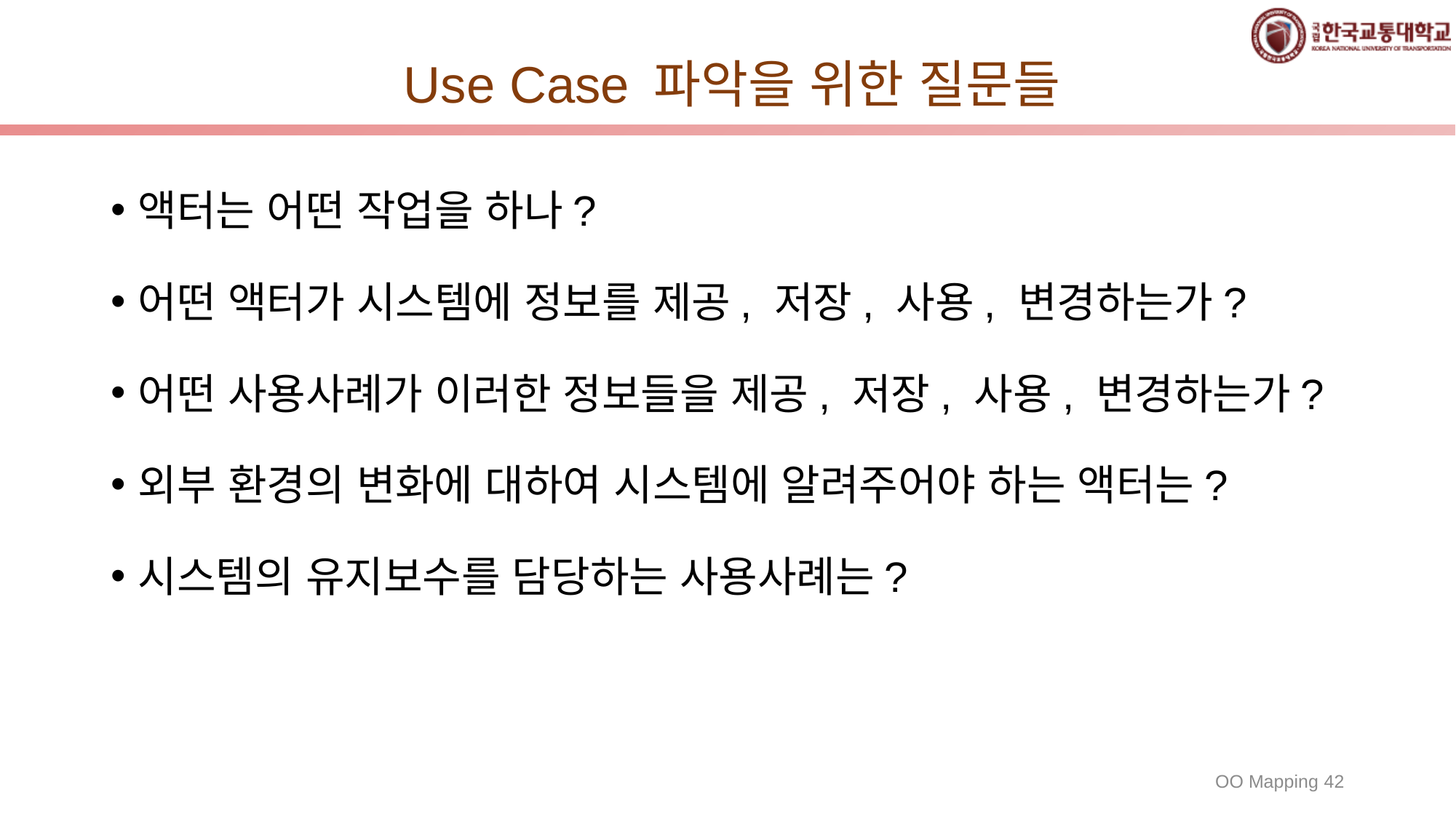

# Use Case 파악을 위한 질문들
액터는 어떤 작업을 하나?
어떤 액터가 시스템에 정보를 제공, 저장, 사용, 변경하는가?
어떤 사용사례가 이러한 정보들을 제공, 저장, 사용, 변경하는가?
외부 환경의 변화에 대하여 시스템에 알려주어야 하는 액터는?
시스템의 유지보수를 담당하는 사용사례는?
42